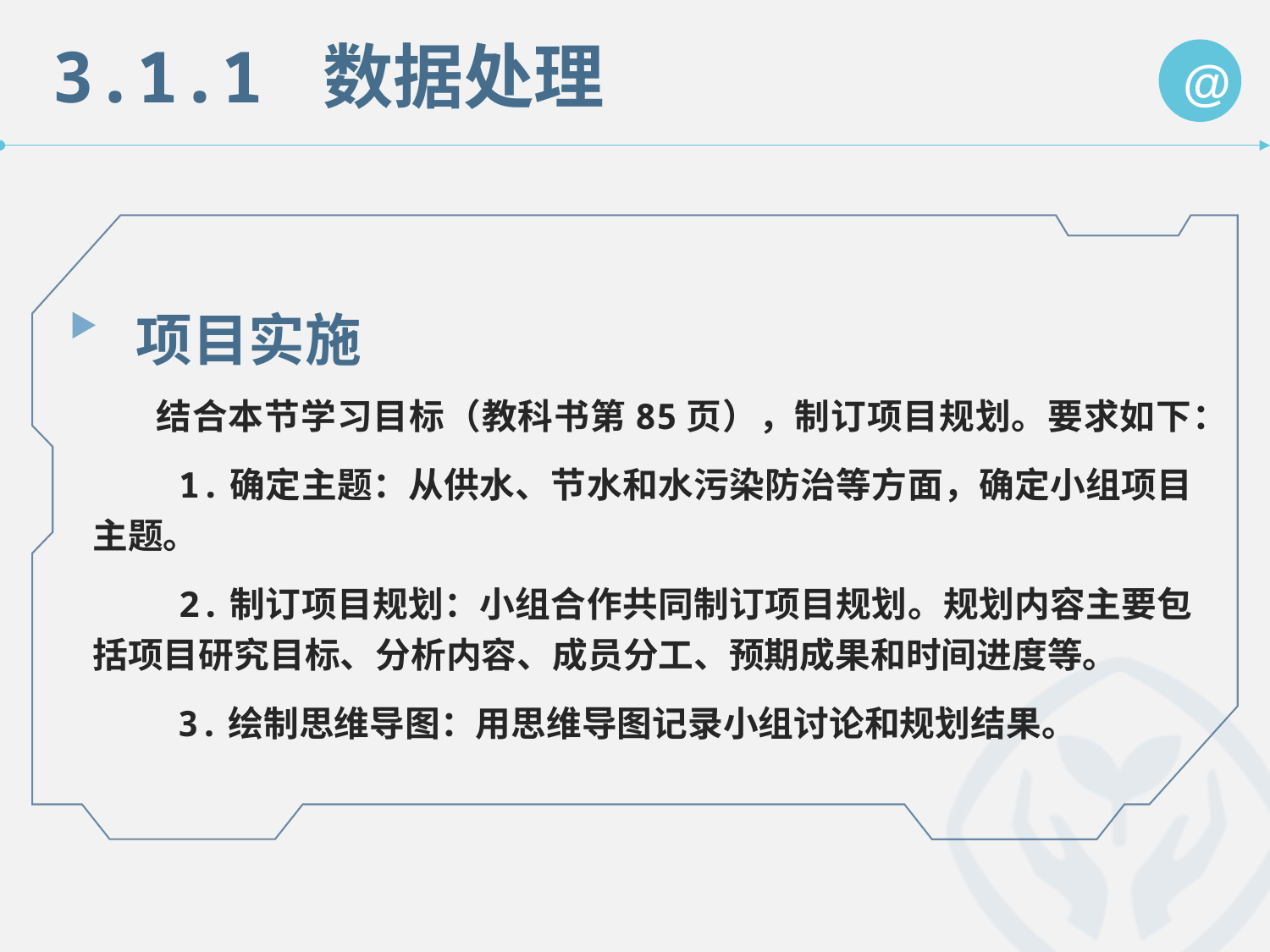

3.1.1 数据处理
@

项目实施

结合本节学习目标（教科书第85页），制订项目规划。要求如下：
    1.确定主题：从供水、节水和水污染防治等方面，确定小组项目主题。
    2.制订项目规划：小组合作共同制订项目规划。规划内容主要包括项目研究目标、分析内容、成员分工、预期成果和时间进度等。
    3.绘制思维导图：用思维导图记录小组讨论和规划结果。